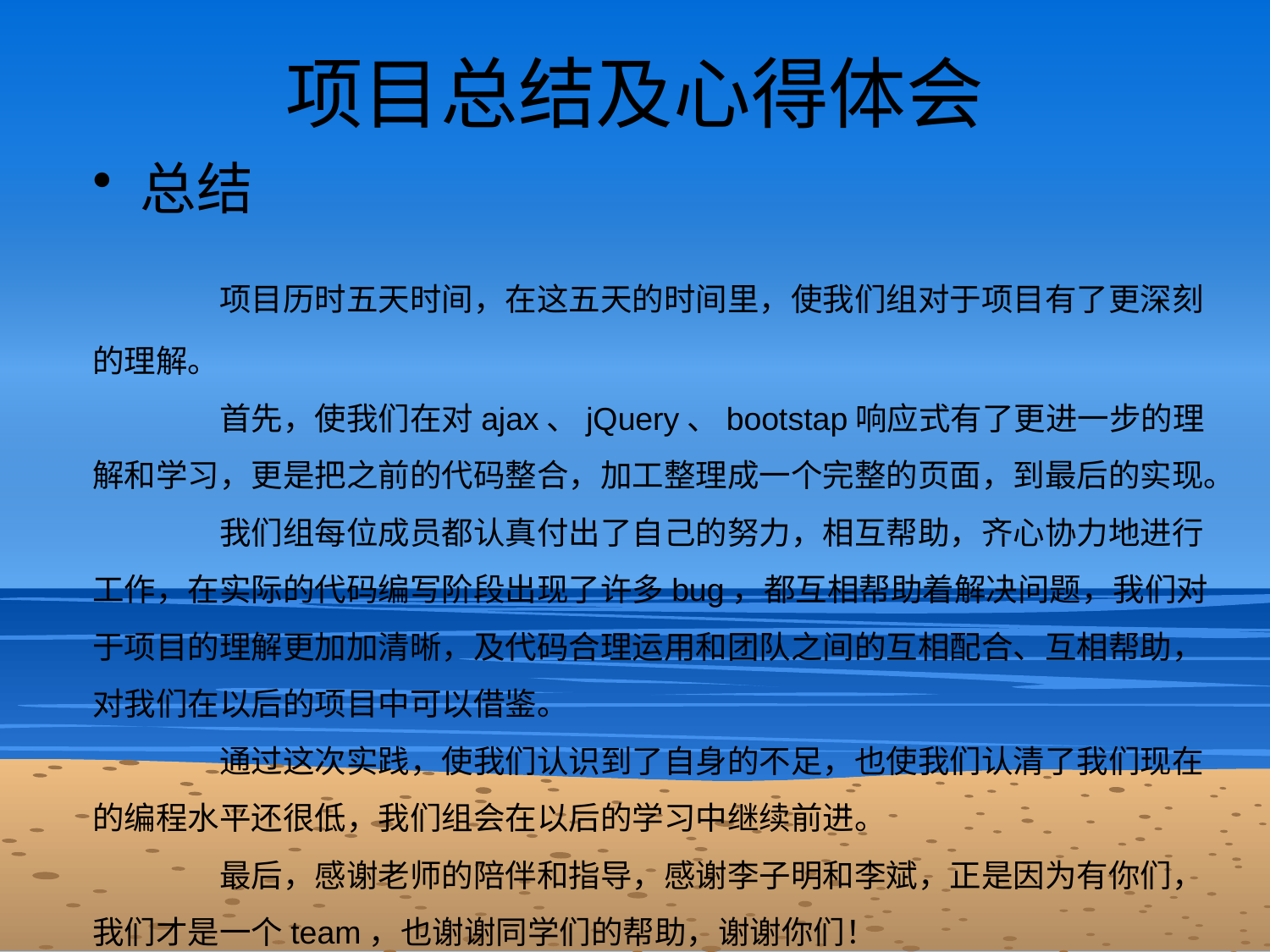

# 项目总结及心得体会
总结
	项目历时五天时间，在这五天的时间里，使我们组对于项目有了更深刻的理解。
	首先，使我们在对ajax、jQuery、bootstap响应式有了更进一步的理解和学习，更是把之前的代码整合，加工整理成一个完整的页面，到最后的实现。
	我们组每位成员都认真付出了自己的努力，相互帮助，齐心协力地进行工作，在实际的代码编写阶段出现了许多bug，都互相帮助着解决问题，我们对于项目的理解更加加清晰，及代码合理运用和团队之间的互相配合、互相帮助，对我们在以后的项目中可以借鉴。
	通过这次实践，使我们认识到了自身的不足，也使我们认清了我们现在的编程水平还很低，我们组会在以后的学习中继续前进。
	最后，感谢老师的陪伴和指导，感谢李子明和李斌，正是因为有你们，我们才是一个team，也谢谢同学们的帮助，谢谢你们！